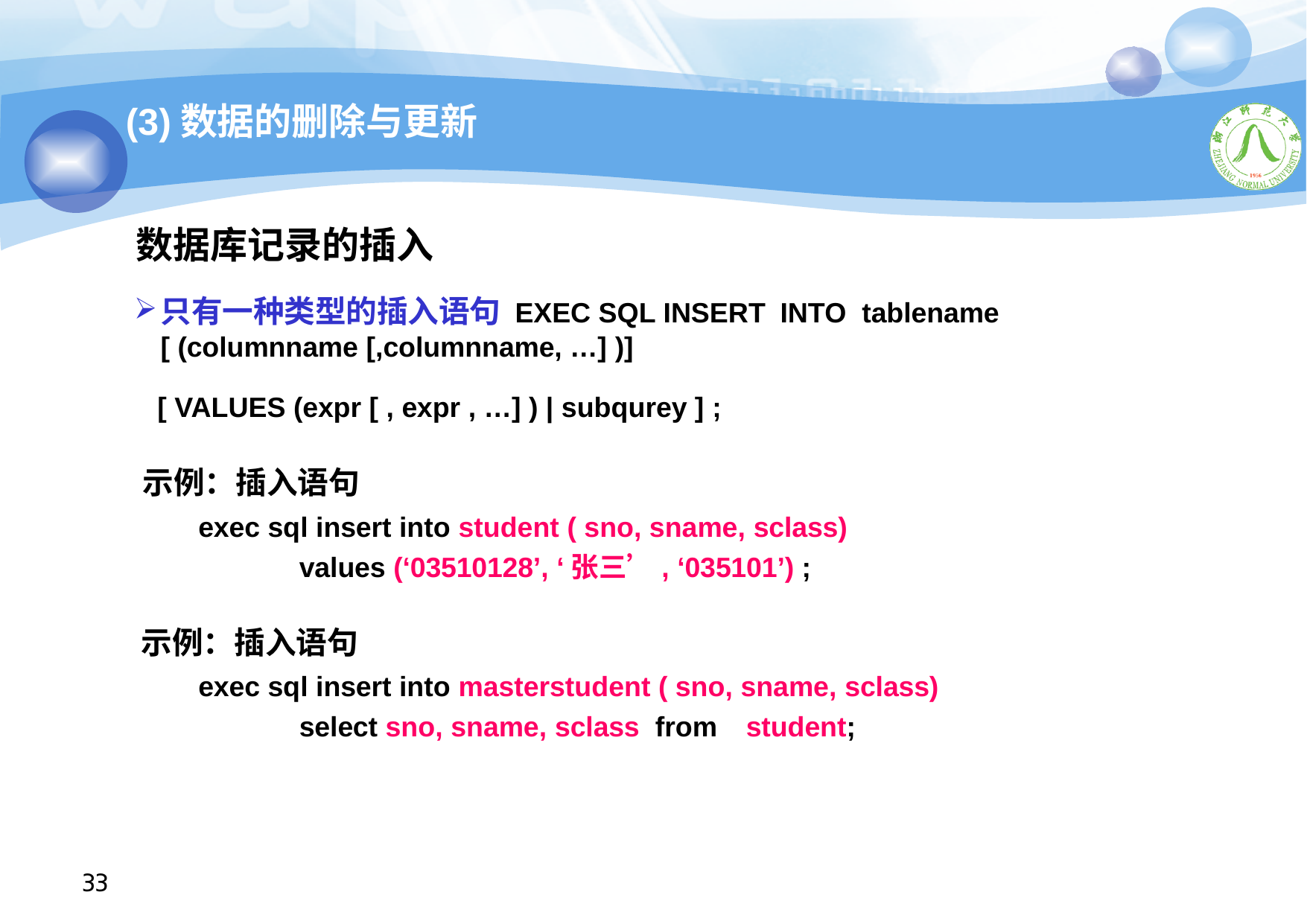

(3)数据的删除与更新
数据库记录的插入
只有一种类型的插入语句 EXEC SQL INSERT INTO  tablename [ (columnname [,columnname, …] )]
   [ VALUES (expr [ , expr , …] ) | subqurey ] ;

示例：插入语句
exec sql insert into student ( sno, sname, sclass)  values (‘03510128’, ‘张三’, ‘035101’) ;

示例：插入语句
exec sql insert into masterstudent ( sno, sname, sclass)  select sno, sname, sclass  from	student;
33